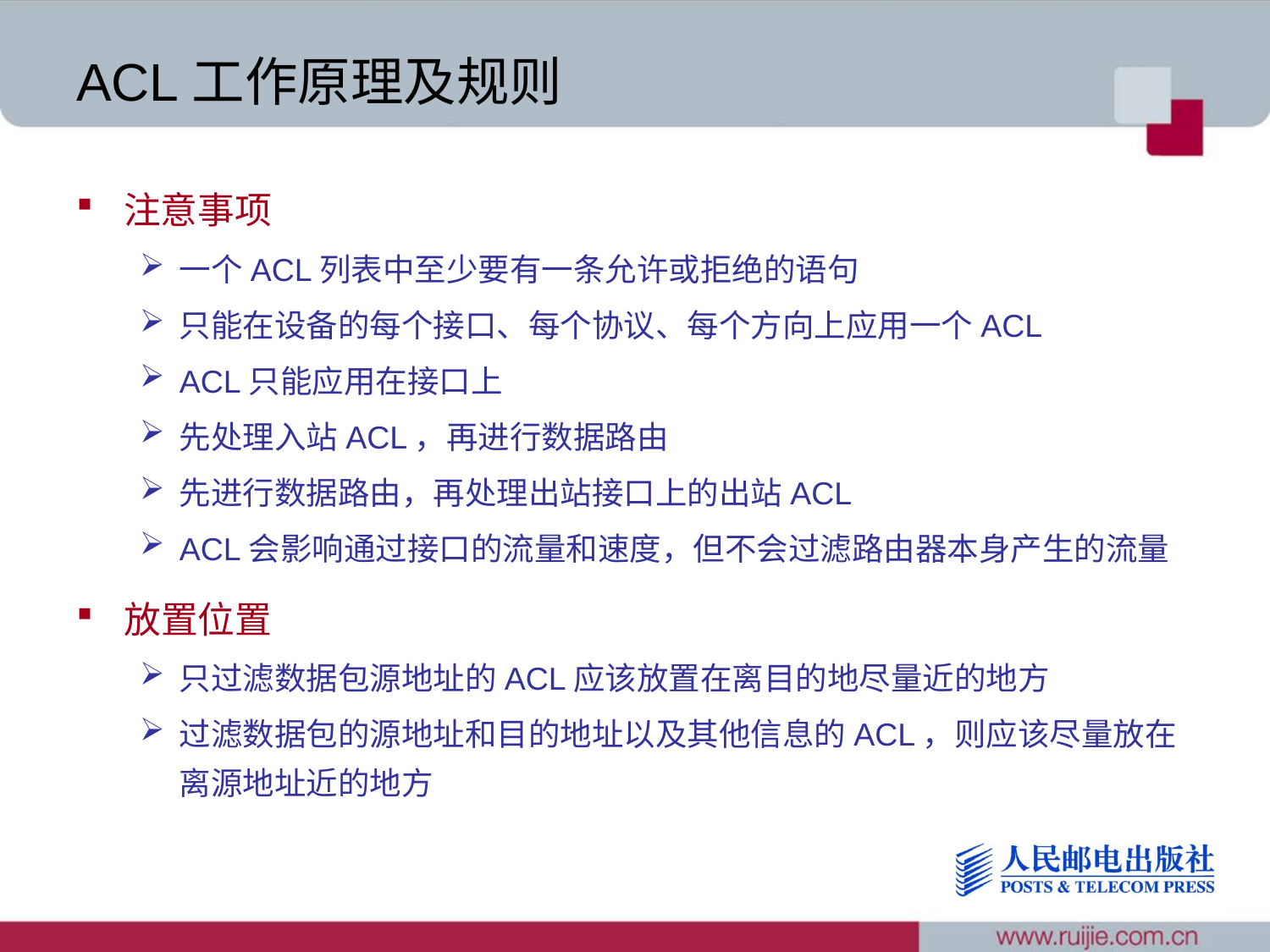

# ACL工作原理及规则
注意事项
一个ACL列表中至少要有一条允许或拒绝的语句
只能在设备的每个接口、每个协议、每个方向上应用一个ACL
ACL只能应用在接口上
先处理入站ACL，再进行数据路由
先进行数据路由，再处理出站接口上的出站ACL
ACL会影响通过接口的流量和速度，但不会过滤路由器本身产生的流量
放置位置
只过滤数据包源地址的ACL应该放置在离目的地尽量近的地方
过滤数据包的源地址和目的地址以及其他信息的ACL，则应该尽量放在离源地址近的地方